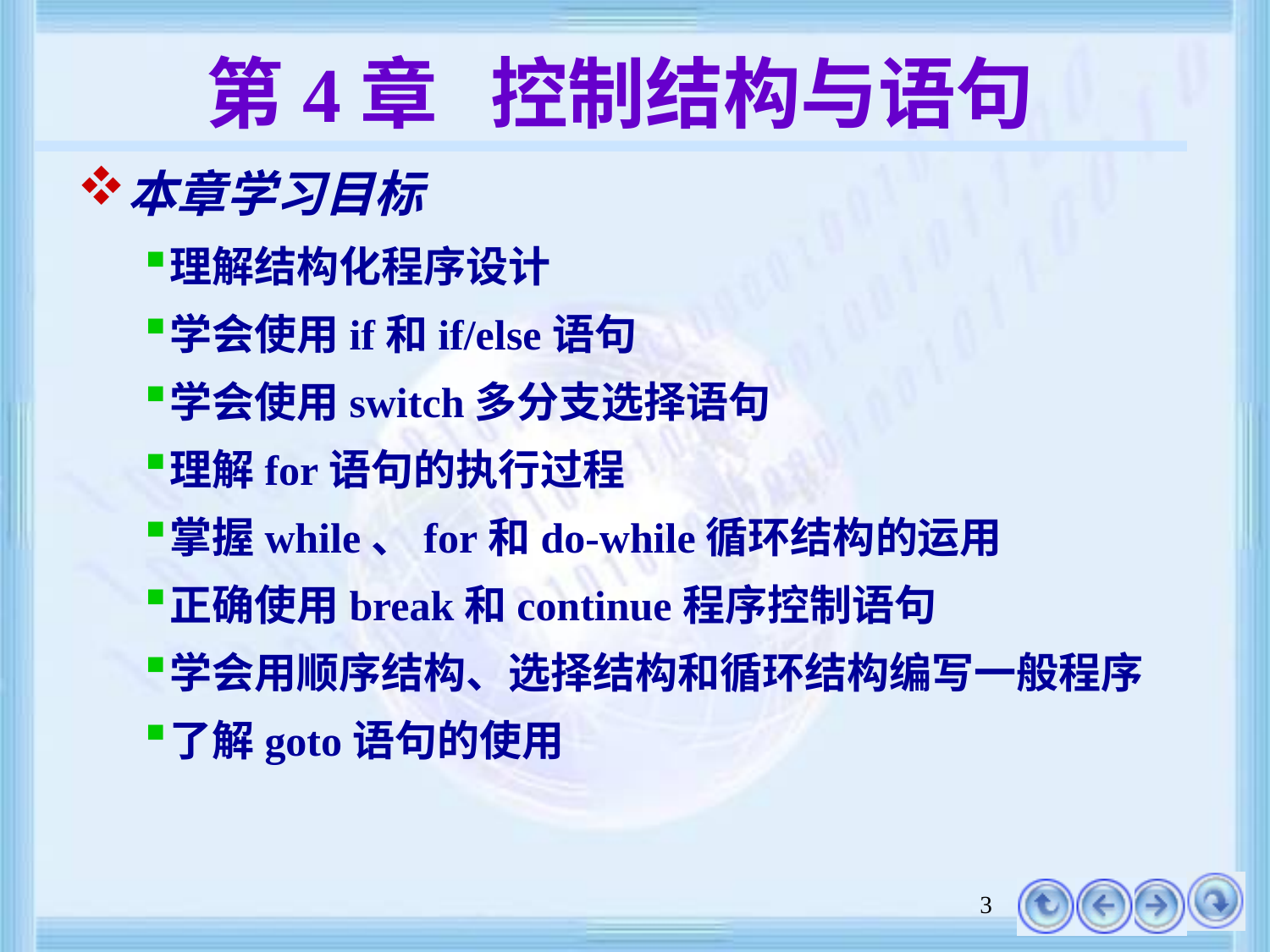

# 第4章   控制结构与语句
本章学习目标
理解结构化程序设计
学会使用if和if/else语句
学会使用switch多分支选择语句
理解for语句的执行过程
掌握while、for和do-while循环结构的运用
正确使用break和continue程序控制语句
学会用顺序结构、选择结构和循环结构编写一般程序
了解goto语句的使用
3